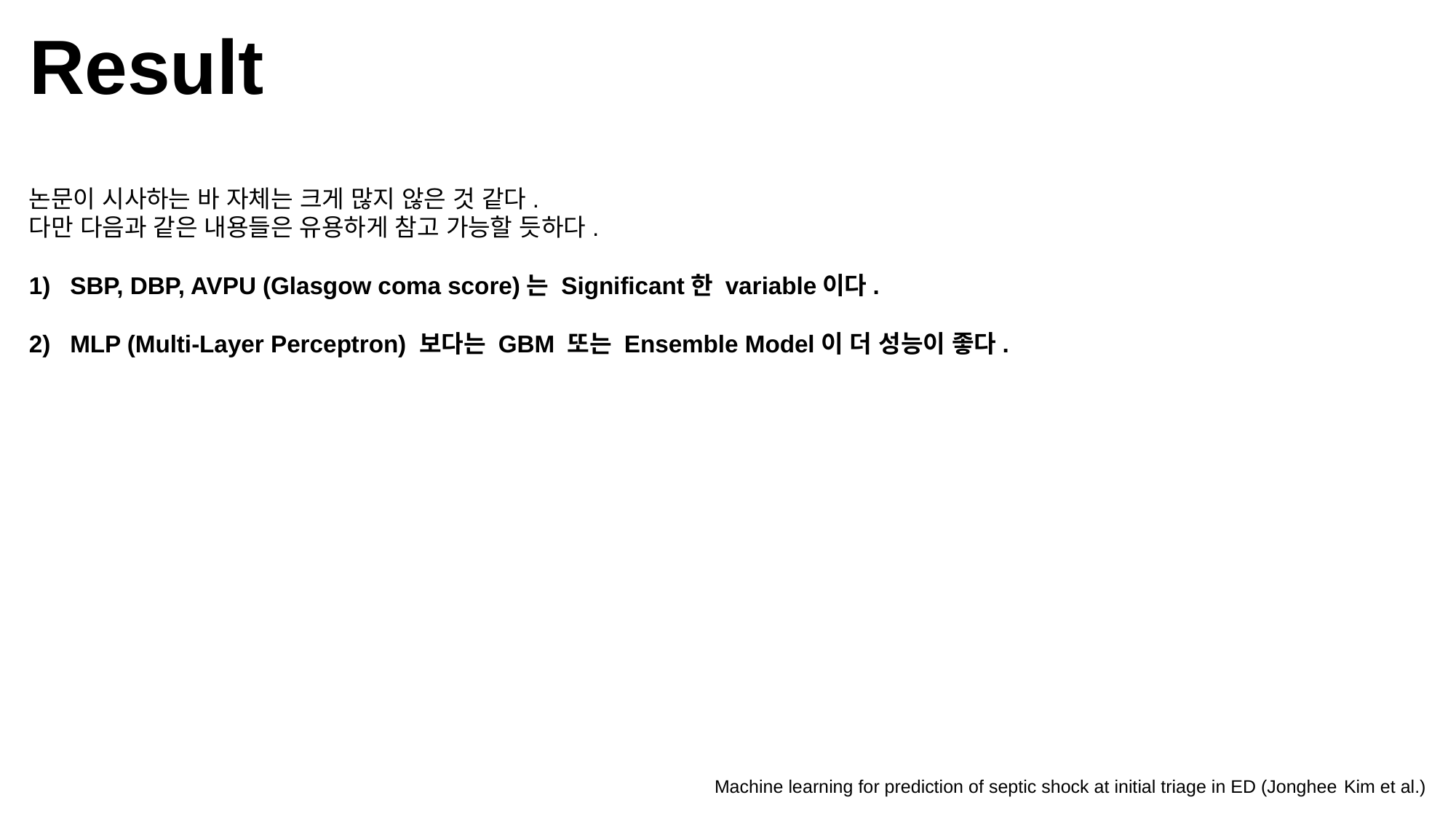

# Result
논문이 시사하는 바 자체는 크게 많지 않은 것 같다.
다만 다음과 같은 내용들은 유용하게 참고 가능할 듯하다.

SBP, DBP, AVPU (Glasgow coma score)는 Significant한 variable이다.

MLP (Multi-Layer Perceptron) 보다는 GBM 또는 Ensemble Model이 더 성능이 좋다.
Machine learning for prediction of septic shock at initial triage in ED (Jonghee Kim et al.)